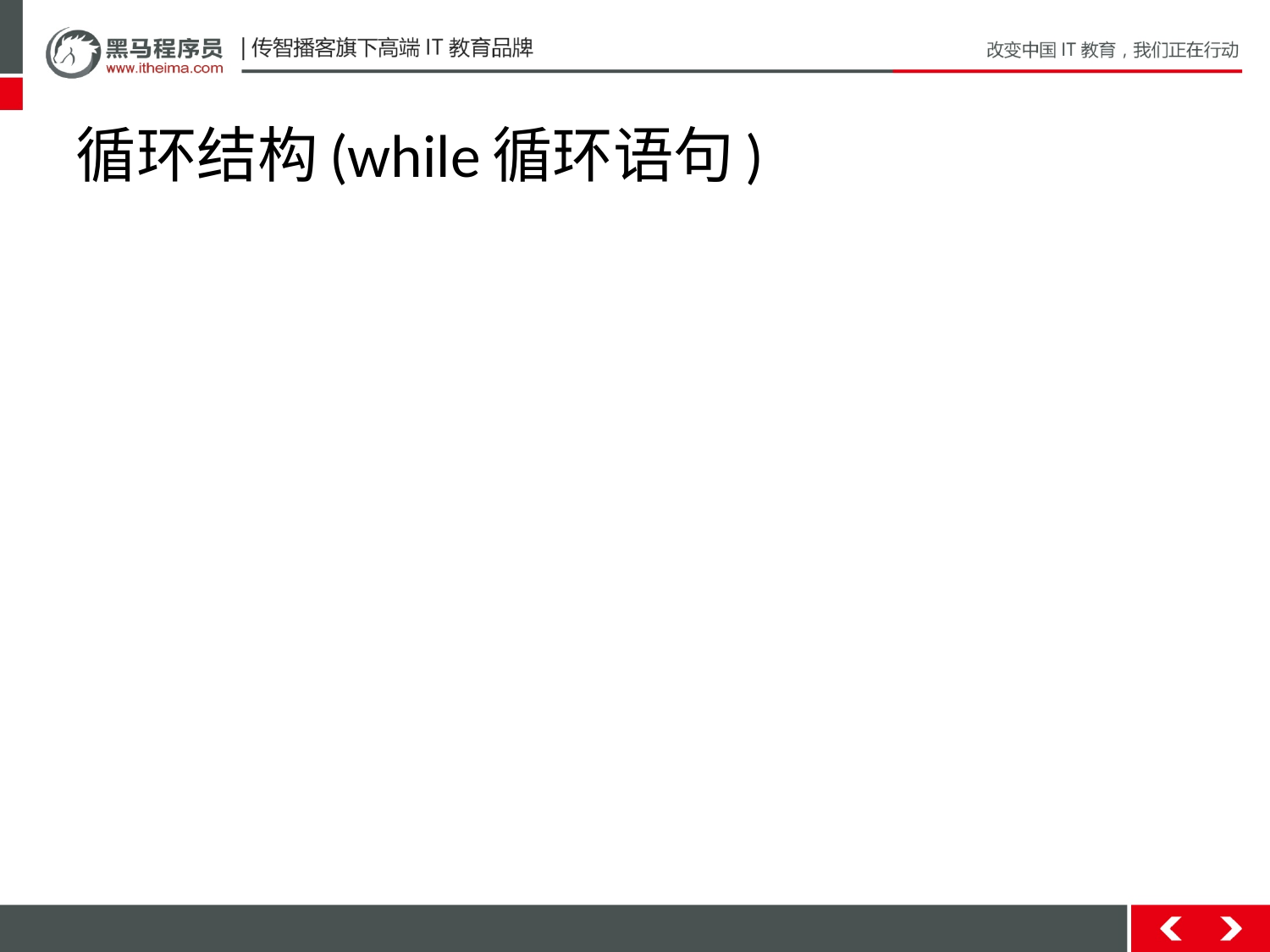

# 循环结构(while循环语句)
while循环语句格式：
基本格式
   while(判断条件语句) {
         循环体语句;
   }
完整格式
   初始化语句;
   while(判断条件语句) {
         循环体语句;
         控制条件语句;
    }